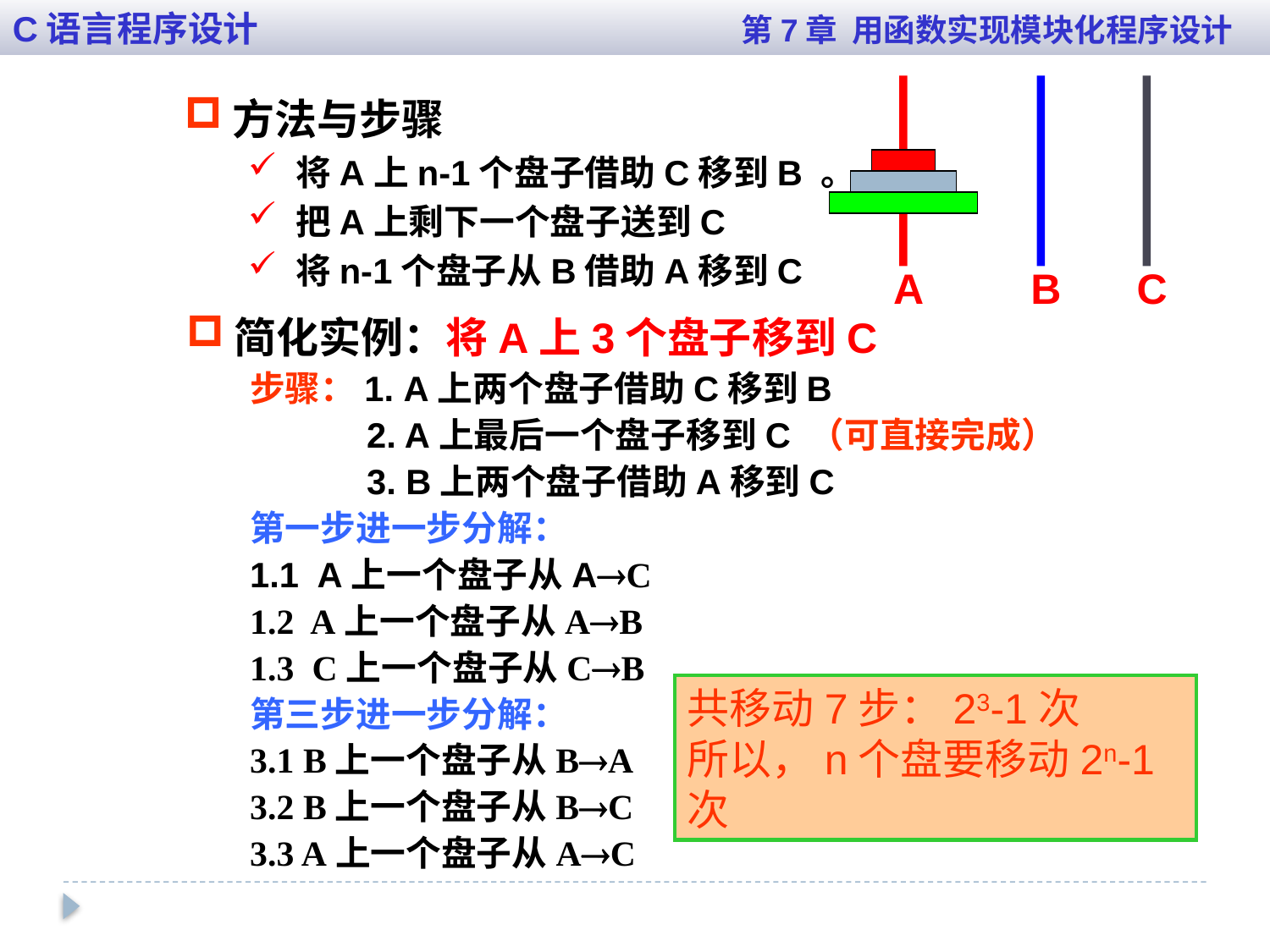

C语言程序设计                                                            第7章  用函数实现模块化程序设计

A
B
C
方法与步骤
将A上n-1个盘子借助C移到B 。
把A上剩下一个盘子送到C
将n-1个盘子从B借助A移到C
简化实例：将A上3个盘子移到C
步骤：1. A上两个盘子借助C移到B
            2. A上最后一个盘子移到C （可直接完成）
            3. B上两个盘子借助A移到C
第一步进一步分解：
1.1  A上一个盘子从A→C
1.2  A上一个盘子从A→B
1.3  C上一个盘子从C→B
第三步进一步分解：
3.1 B上一个盘子从B→A
3.2 B上一个盘子从B→C
3.3 A上一个盘子从A→C
共移动7步：23-1次
所以，n个盘要移动2n-1次